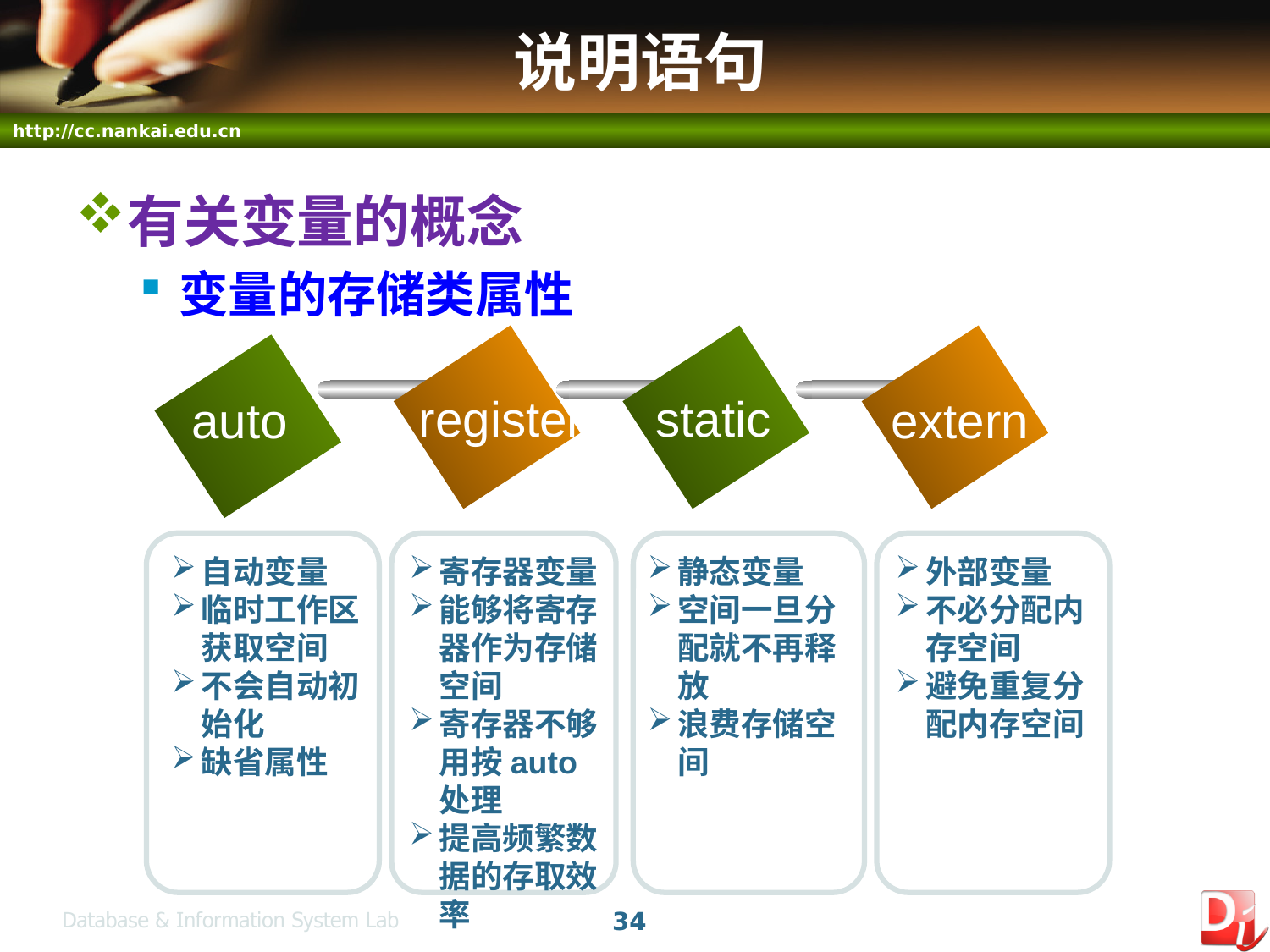

# 说明语句
有关变量的概念
变量的存储类属性

register
static
auto
extern

自动变量
临时工作区获取空间
不会自动初始化
缺省属性
寄存器变量
能够将寄存器作为存储空间
寄存器不够用按auto处理
提高频繁数据的存取效率
静态变量
空间一旦分配就不再释放
浪费存储空间
外部变量
不必分配内存空间
避免重复分配内存空间
34
Database & Information System Lab